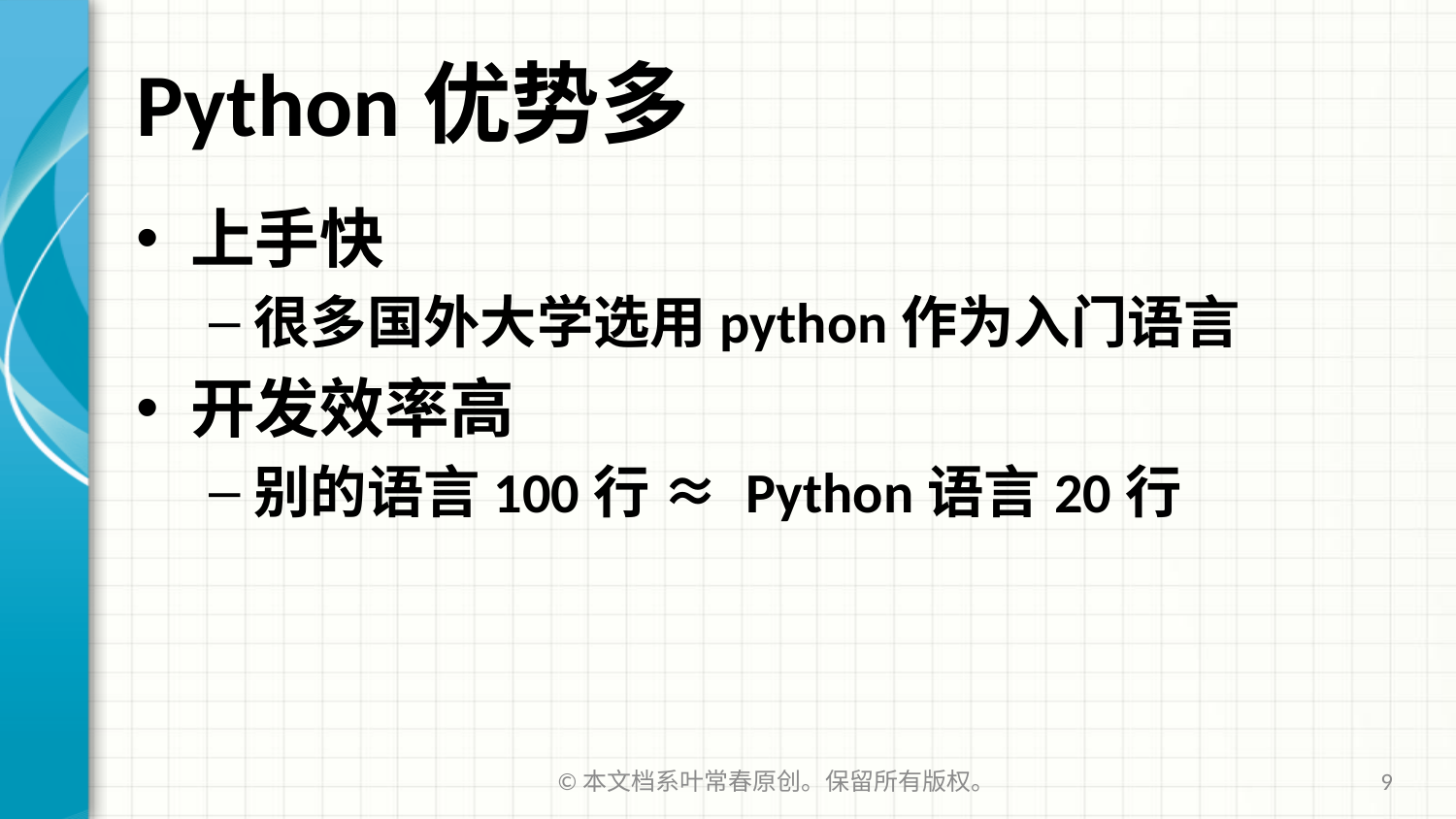

# Python优势多
上手快
很多国外大学选用python作为入门语言
开发效率高
别的语言100行 ≈ Python语言20行
©本文档系叶常春原创。保留所有版权。
9